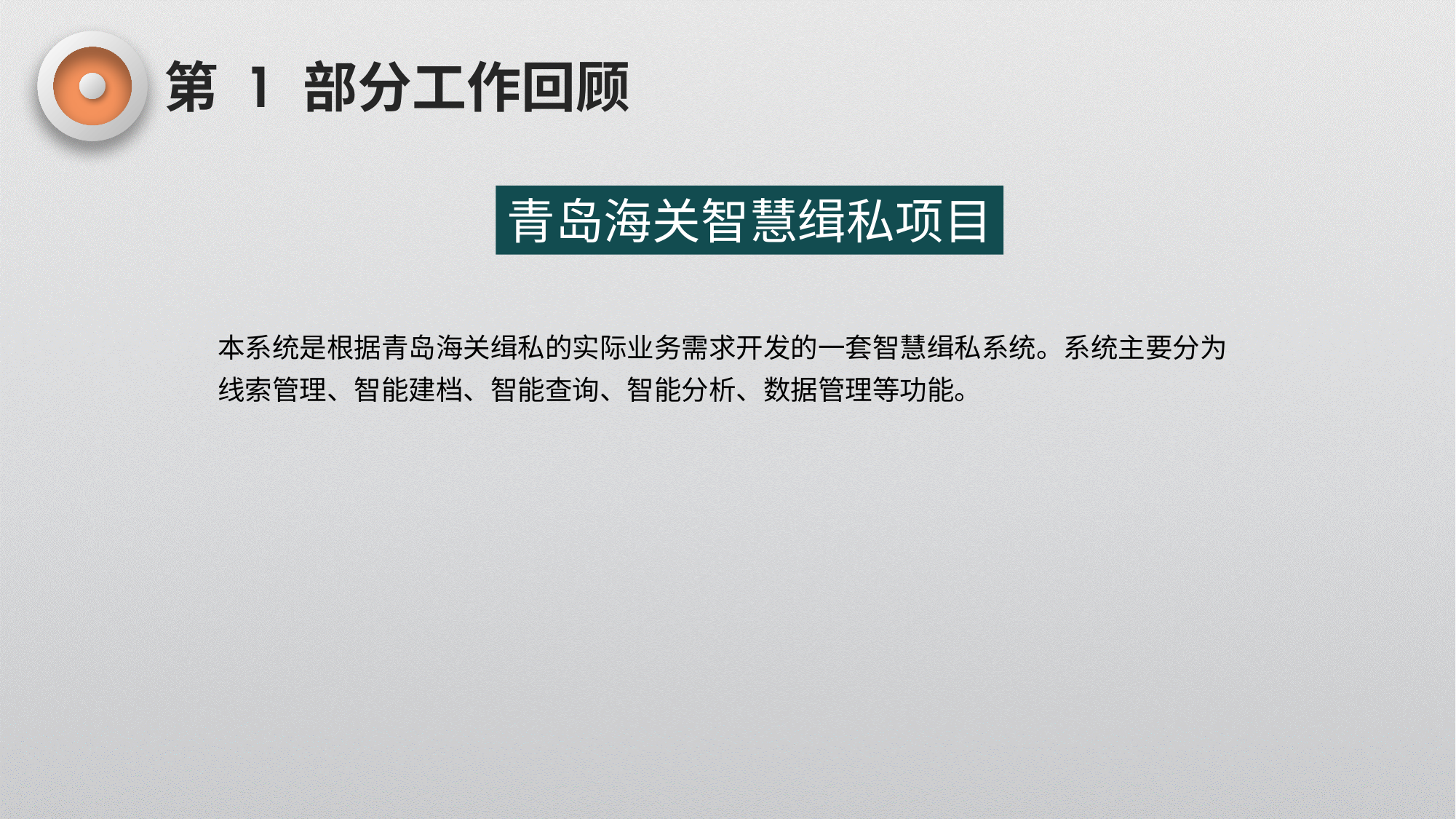

第 1 部分工作回顾
青岛海关智慧缉私项目
本系统是根据青岛海关缉私的实际业务需求开发的一套智慧缉私系统。系统主要分为线索管理、智能建档、智能查询、智能分析、数据管理等功能。